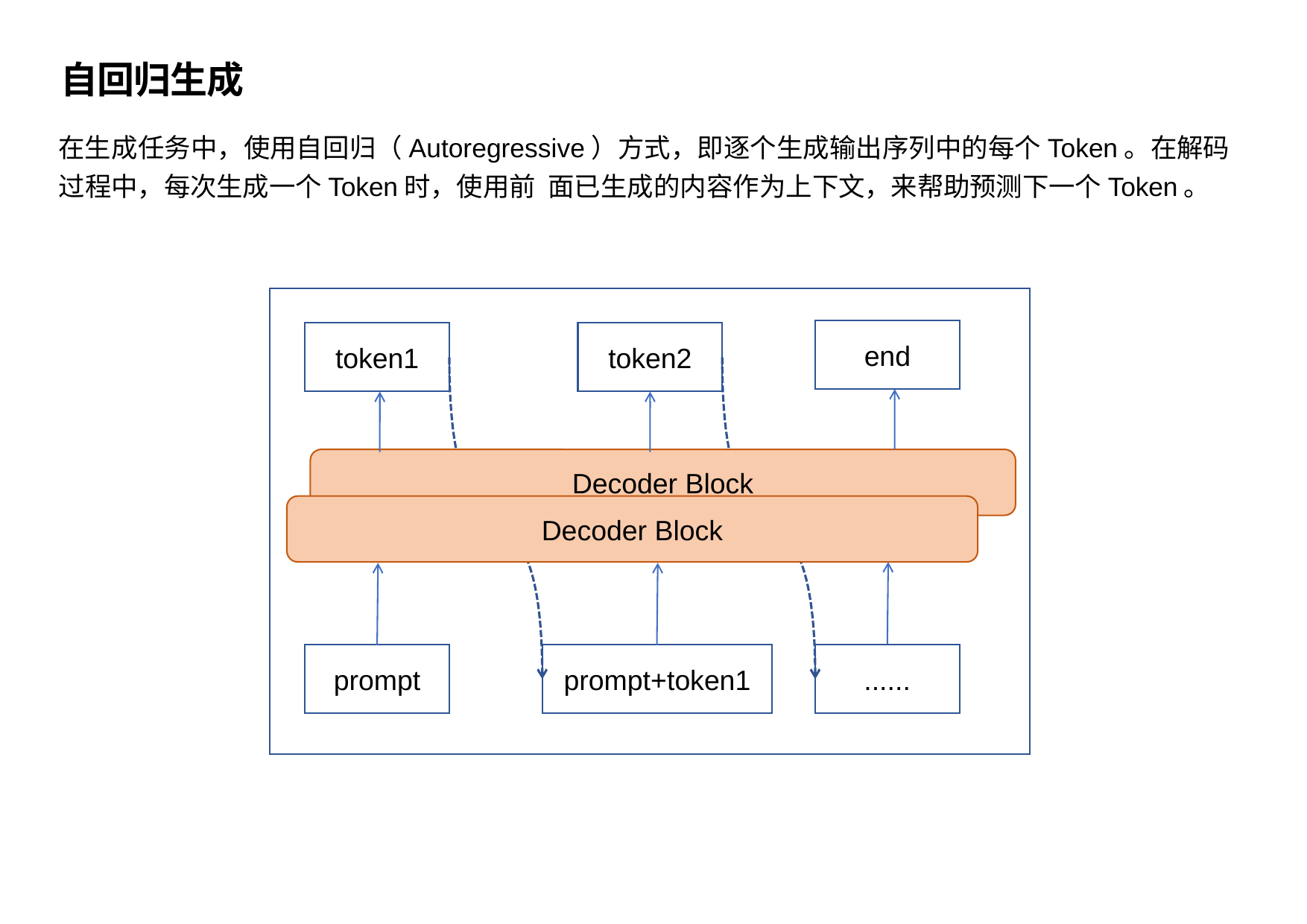

自回归生成
在生成任务中，使用自回归（Autoregressive）方式，即逐个生成输出序列中的每个Token。在解码过程中，每次生成一个Token时，使用前  面已生成的内容作为上下文，来帮助预测下一个Token。

end
token1
token2
Decoder Block
Decoder Block
prompt
prompt+token1
......